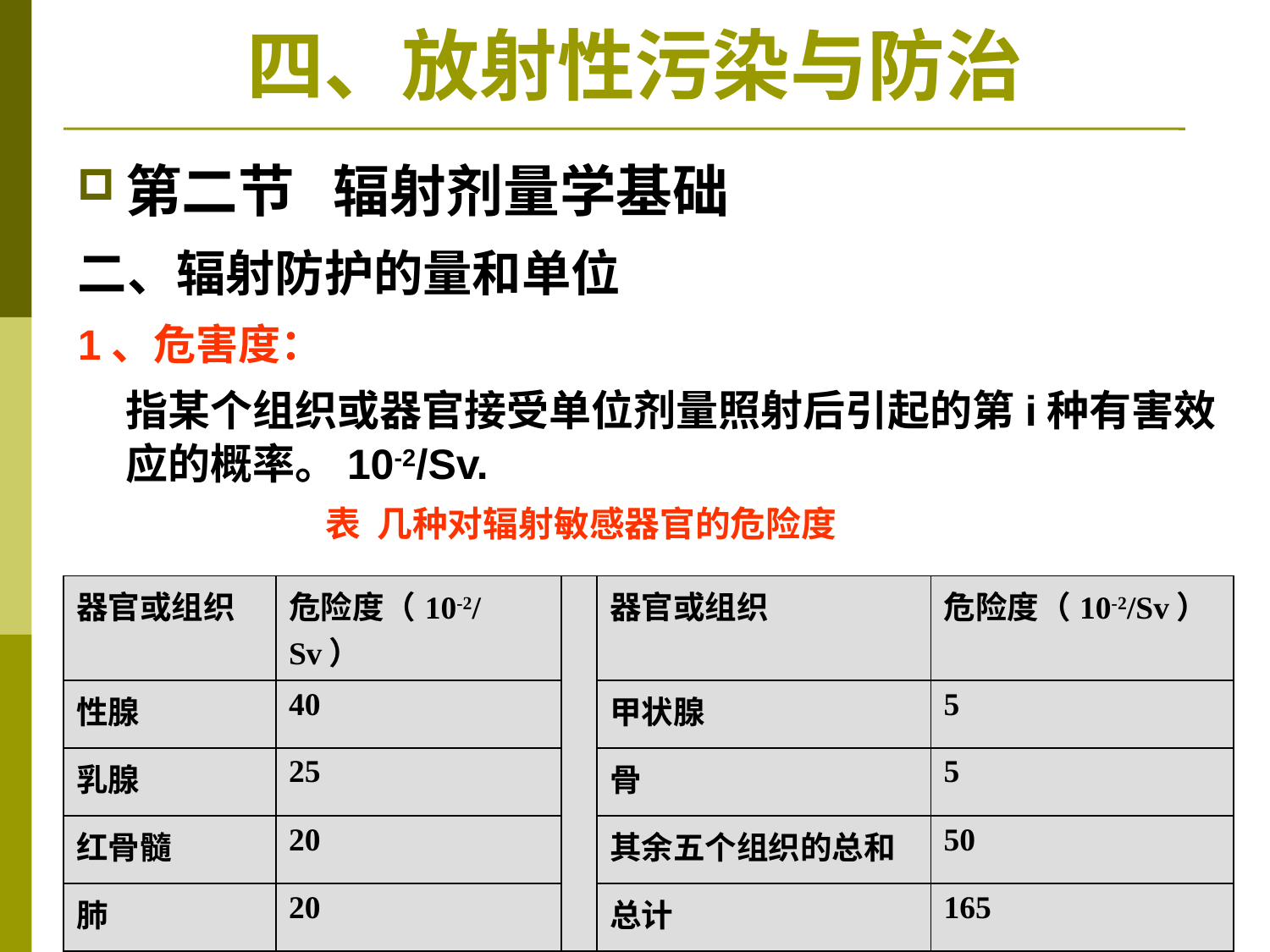

# 四、放射性污染与防治
第二节   辐射剂量学基础
二、辐射防护的量和单位
1、危害度：
    指某个组织或器官接受单位剂量照射后引起的第i种有害效应的概率。10-2/Sv.
                                      表  几种对辐射敏感器官的危险度
| 器官或组织 | 危险度（10-2/Sv） |  | 器官或组织 | 危险度（10-2/Sv） |
| --- | --- | --- | --- | --- |
| 性腺 | 40 |  | 甲状腺 | 5 |
| 乳腺 | 25 |  | 骨 | 5 |
| 红骨髓 | 20 |  | 其余五个组织的总和 | 50 |
| 肺 | 20 |  | 总计 | 165 |